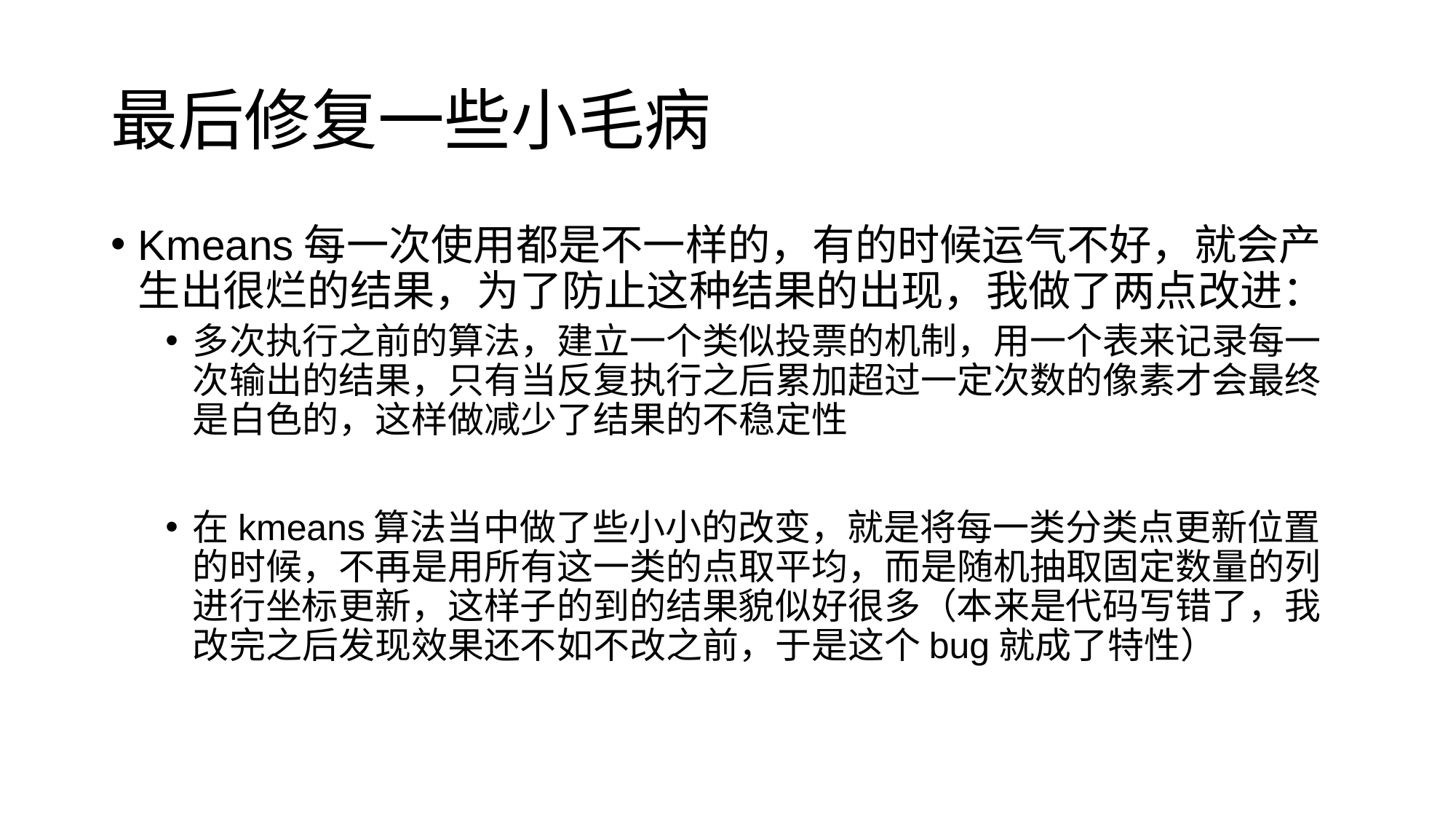

# 最后修复一些小毛病
Kmeans每一次使用都是不一样的，有的时候运气不好，就会产生出很烂的结果，为了防止这种结果的出现，我做了两点改进：
多次执行之前的算法，建立一个类似投票的机制，用一个表来记录每一次输出的结果，只有当反复执行之后累加超过一定次数的像素才会最终是白色的，这样做减少了结果的不稳定性

在kmeans算法当中做了些小小的改变，就是将每一类分类点更新位置的时候，不再是用所有这一类的点取平均，而是随机抽取固定数量的列进行坐标更新，这样子的到的结果貌似好很多（本来是代码写错了，我改完之后发现效果还不如不改之前，于是这个bug就成了特性）